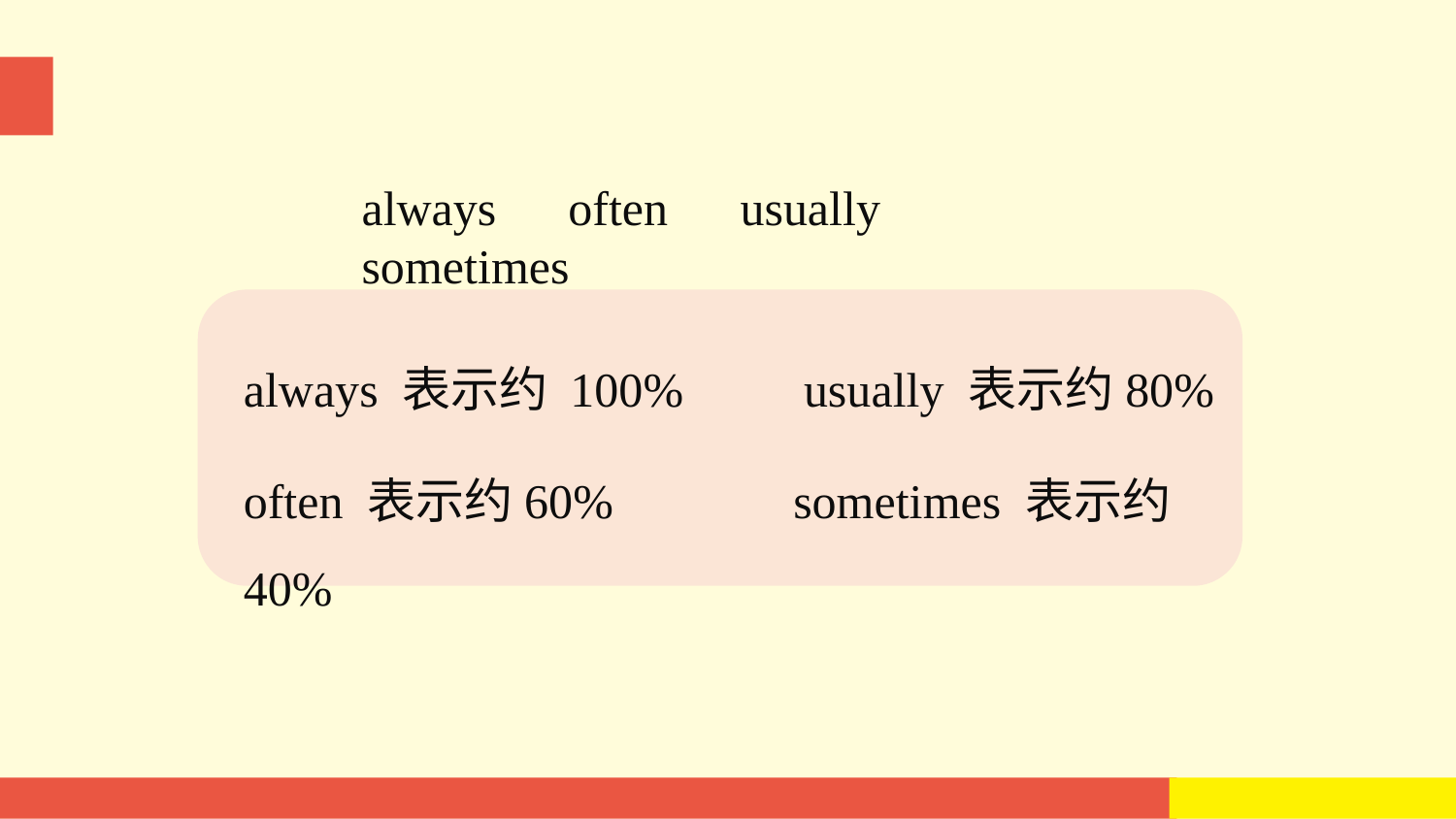

always　often　usually　sometimes

always 表示约 100%　　usually 表示约80%
often 表示约60%　　　 sometimes 表示约40%